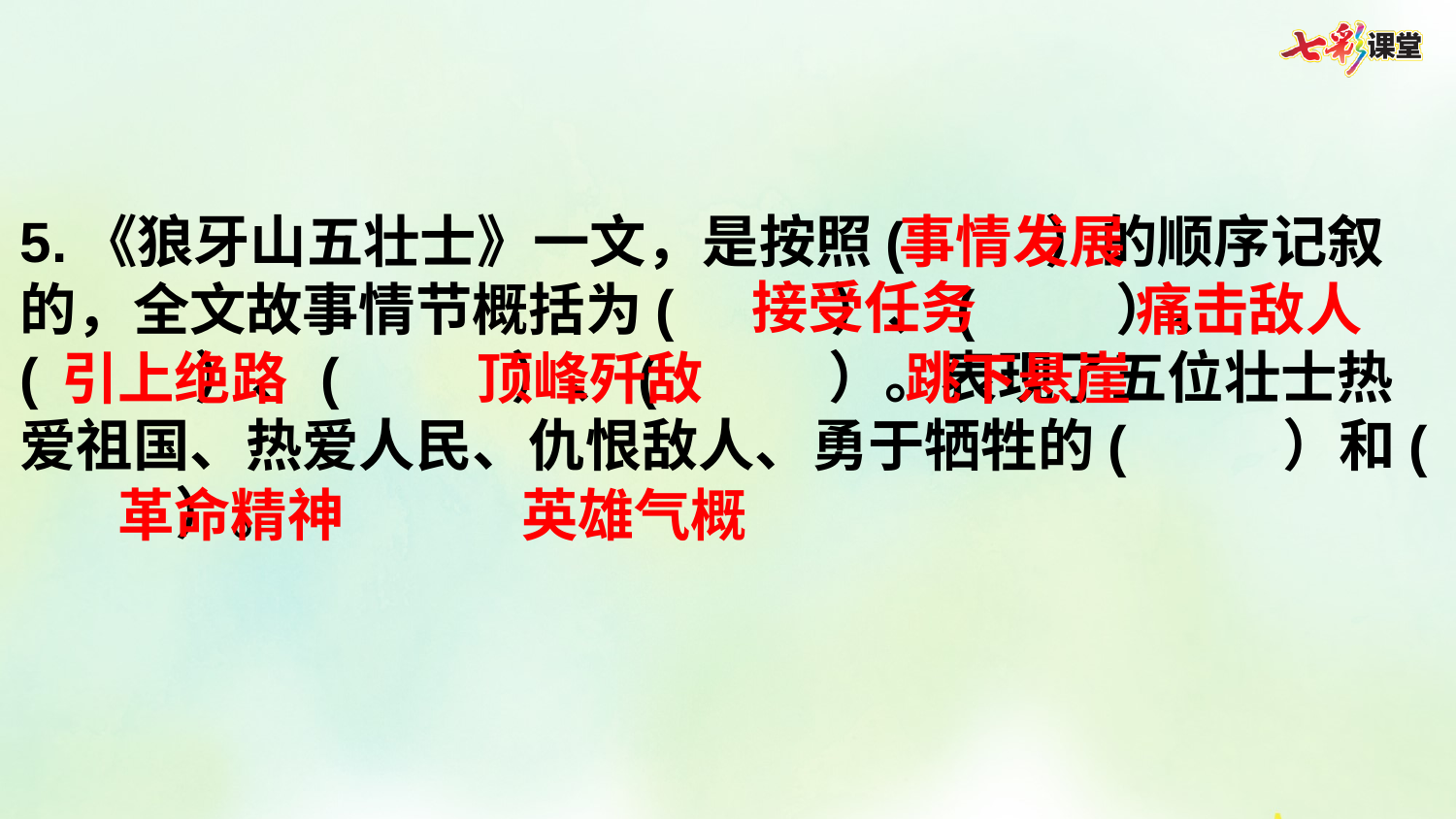

5.《狼牙山五壮士》一文，是按照(        ）的顺序记叙的，全文故事情节概括为(         ）、(        ）、(         ）、(          ）、(          ）。表现了五位壮士热爱祖国、热爱人民、仇恨敌人、勇于牺牲的(         ）和(          ）。
事情发展
接受任务
痛击敌人
引上绝路
顶峰歼敌
跳下悬崖
革命精神
英雄气概